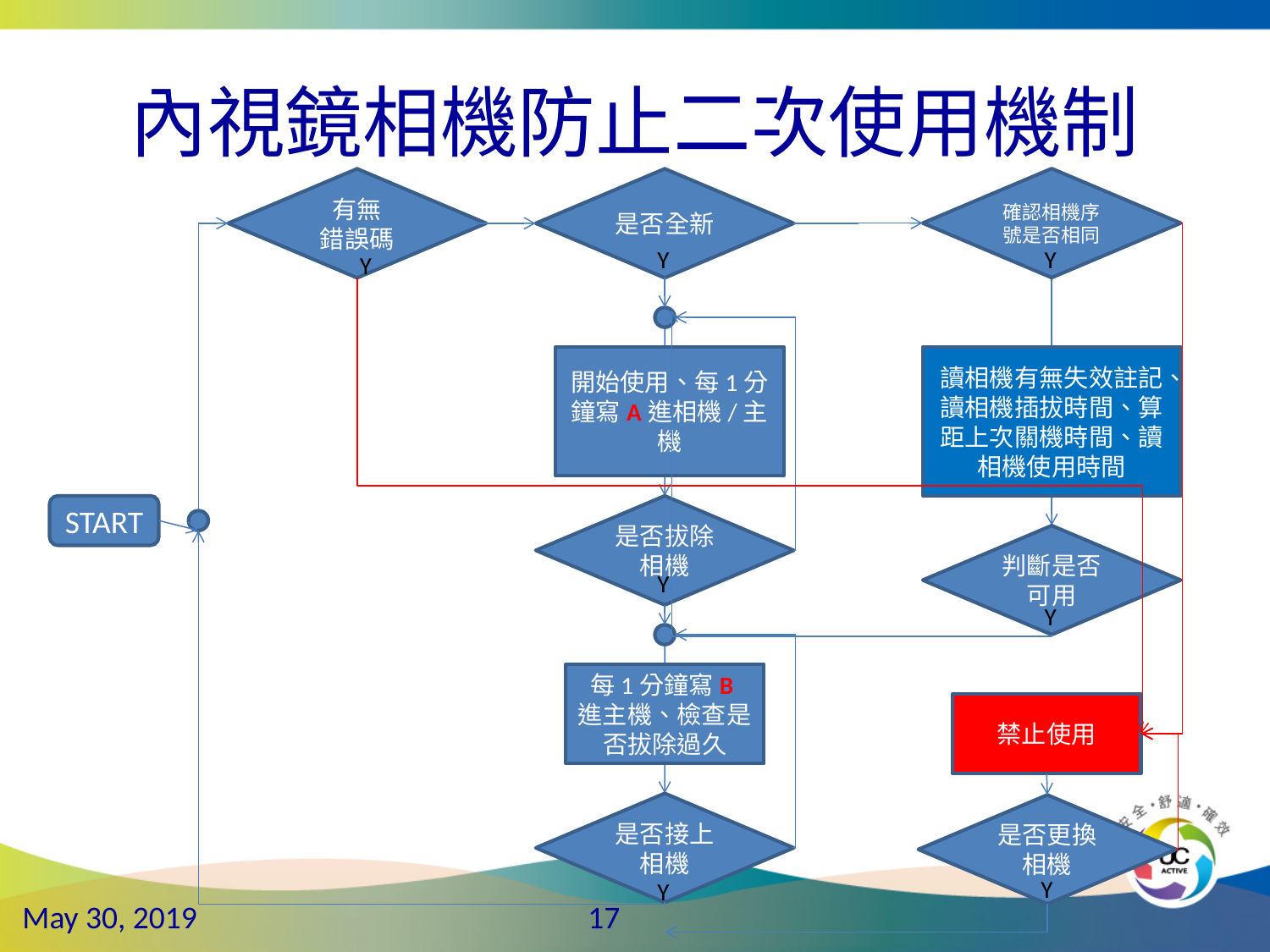

# 內視鏡相機防止二次使用機制
確認相機序號是否相同
有無
錯誤碼
是否全新
Y
Y
Y

開始使用、每1分鐘寫A進相機/主機
讀相機有無失效註記、讀相機插拔時間、算距上次關機時間、讀相機使用時間
START
是否拔除相機

判斷是否可用
Y
Y

每1分鐘寫B進主機、檢查是否拔除過久
禁止使用
是否接上相機
是否更換相機
Y
Y